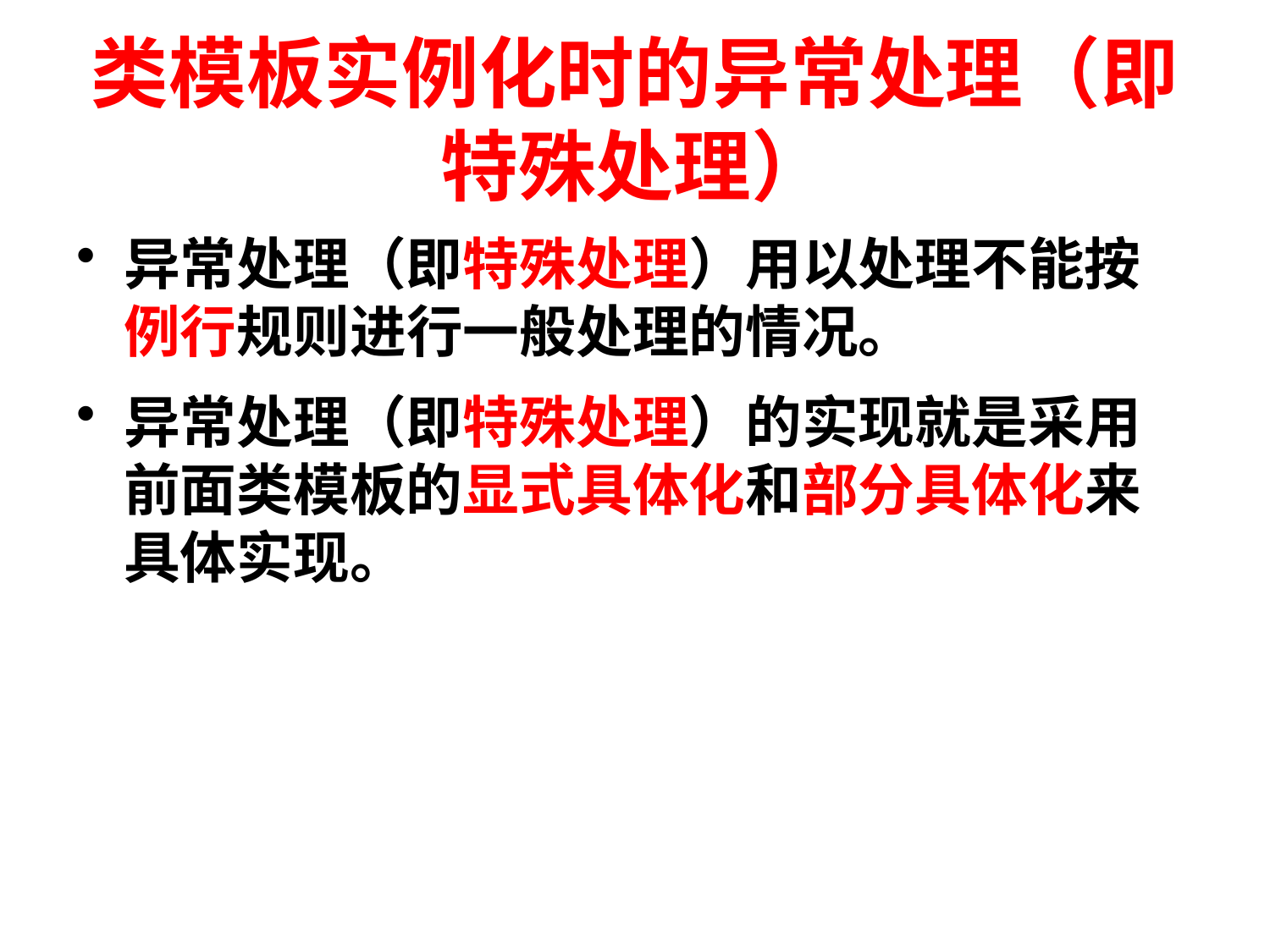

# 类模板实例化时的异常处理（即特殊处理）
异常处理（即特殊处理）用以处理不能按例行规则进行一般处理的情况。
异常处理（即特殊处理）的实现就是采用 前面类模板的显式具体化和部分具体化来具体实现。